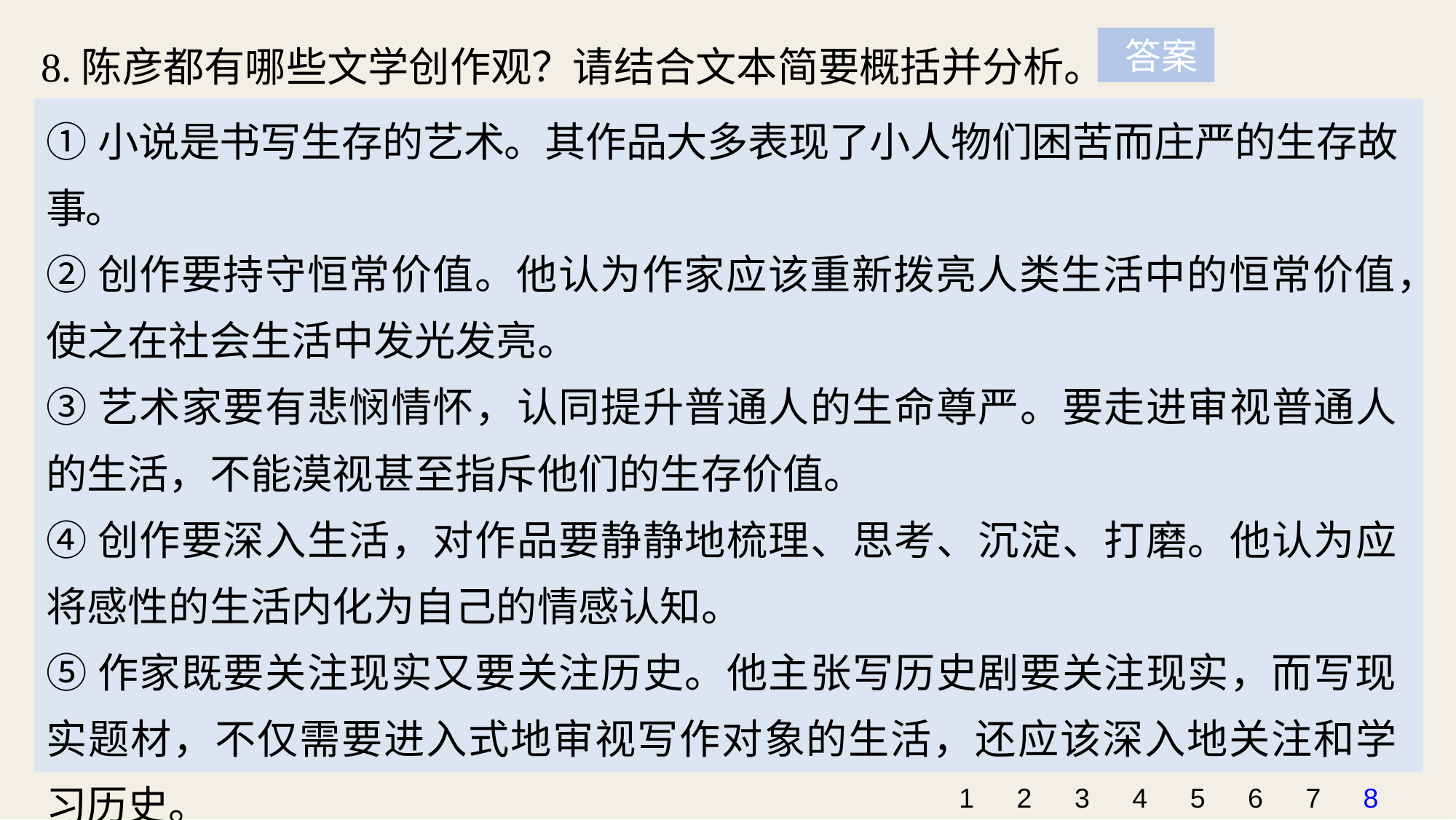

8.陈彦都有哪些文学创作观？请结合文本简要概括并分析。
 答案
①小说是书写生存的艺术。其作品大多表现了小人物们困苦而庄严的生存故事。
②创作要持守恒常价值。他认为作家应该重新拨亮人类生活中的恒常价值，使之在社会生活中发光发亮。
③艺术家要有悲悯情怀，认同提升普通人的生命尊严。要走进审视普通人的生活，不能漠视甚至指斥他们的生存价值。
④创作要深入生活，对作品要静静地梳理、思考、沉淀、打磨。他认为应将感性的生活内化为自己的情感认知。
⑤作家既要关注现实又要关注历史。他主张写历史剧要关注现实，而写现实题材，不仅需要进入式地审视写作对象的生活，还应该深入地关注和学习历史。

1
2
3
4
5
6
7
8